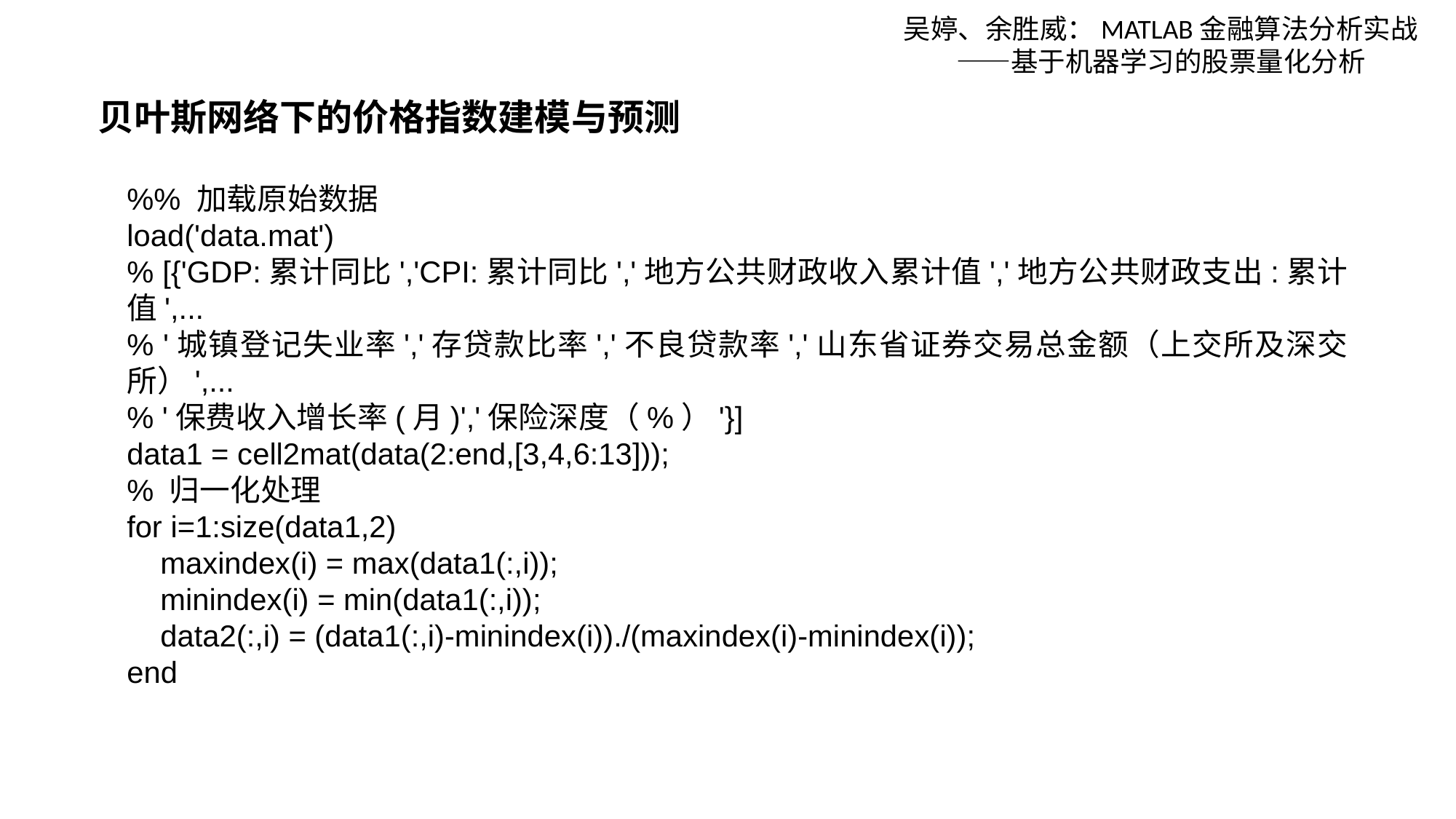

吴婷、余胜威：MATLAB金融算法分析实战——基于机器学习的股票量化分析
贝叶斯网络下的价格指数建模与预测
%% 加载原始数据
load('data.mat')
% [{'GDP:累计同比','CPI:累计同比','地方公共财政收入累计值','地方公共财政支出:累计值',...
% '城镇登记失业率','存贷款比率','不良贷款率','山东省证券交易总金额（上交所及深交所）',...
% '保费收入增长率(月)','保险深度（%）'}]
data1 = cell2mat(data(2:end,[3,4,6:13]));
% 归一化处理
for i=1:size(data1,2)
    maxindex(i) = max(data1(:,i));
    minindex(i) = min(data1(:,i));
    data2(:,i) = (data1(:,i)-minindex(i))./(maxindex(i)-minindex(i));
end